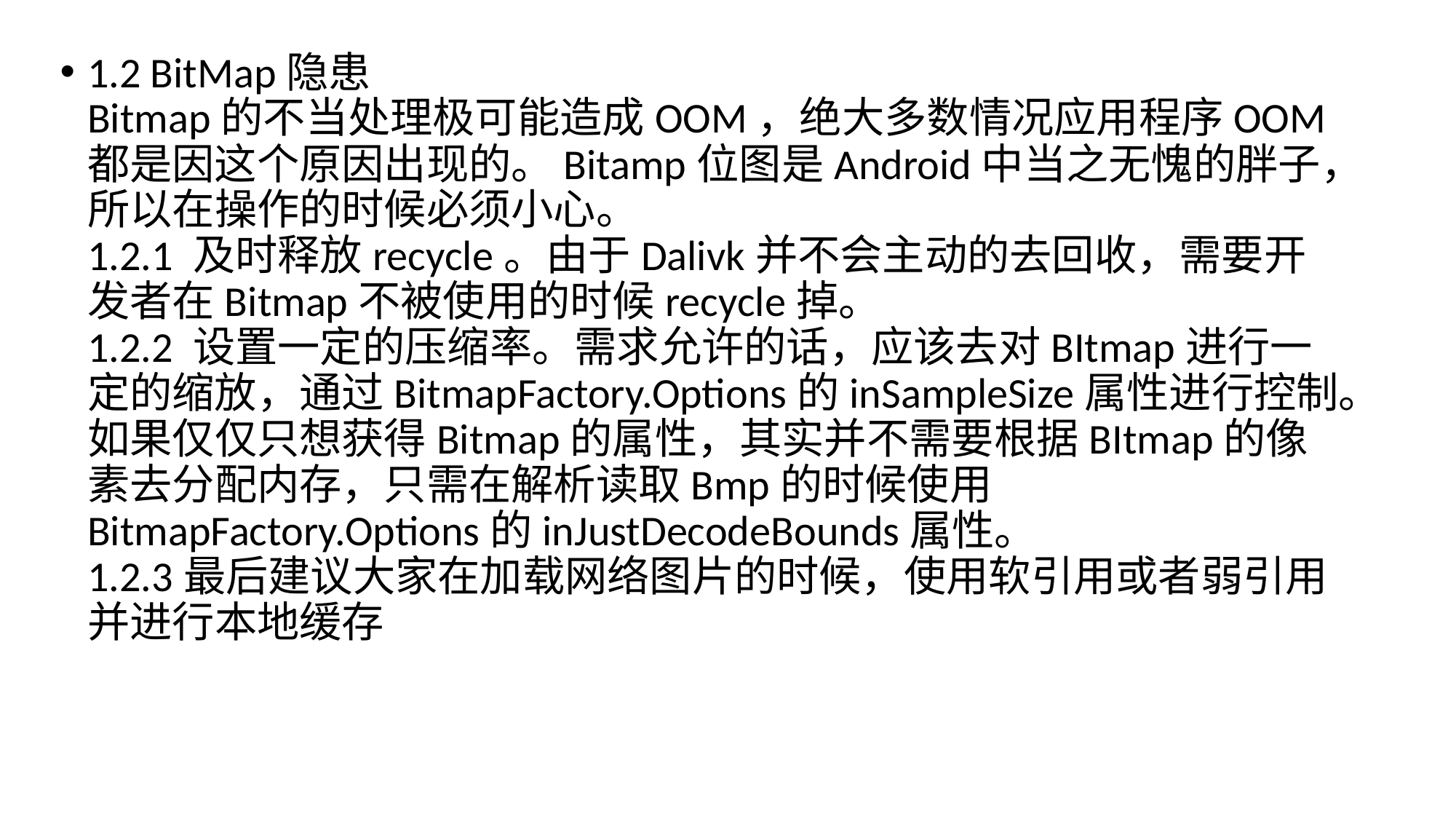

1.2 BitMap隐患
Bitmap的不当处理极可能造成OOM，绝大多数情况应用程序OOM都是因这个原因出现的。Bitamp位图是Android中当之无愧的胖子，所以在操作的时候必须小心。
1.2.1 及时释放recycle。由于Dalivk并不会主动的去回收，需要开发者在Bitmap不被使用的时候recycle掉。
1.2.2 设置一定的压缩率。需求允许的话，应该去对BItmap进行一定的缩放，通过BitmapFactory.Options的inSampleSize属性进行控制。如果仅仅只想获得Bitmap的属性，其实并不需要根据BItmap的像素去分配内存，只需在解析读取Bmp的时候使用BitmapFactory.Options的inJustDecodeBounds属性。
1.2.3最后建议大家在加载网络图片的时候，使用软引用或者弱引用并进行本地缓存